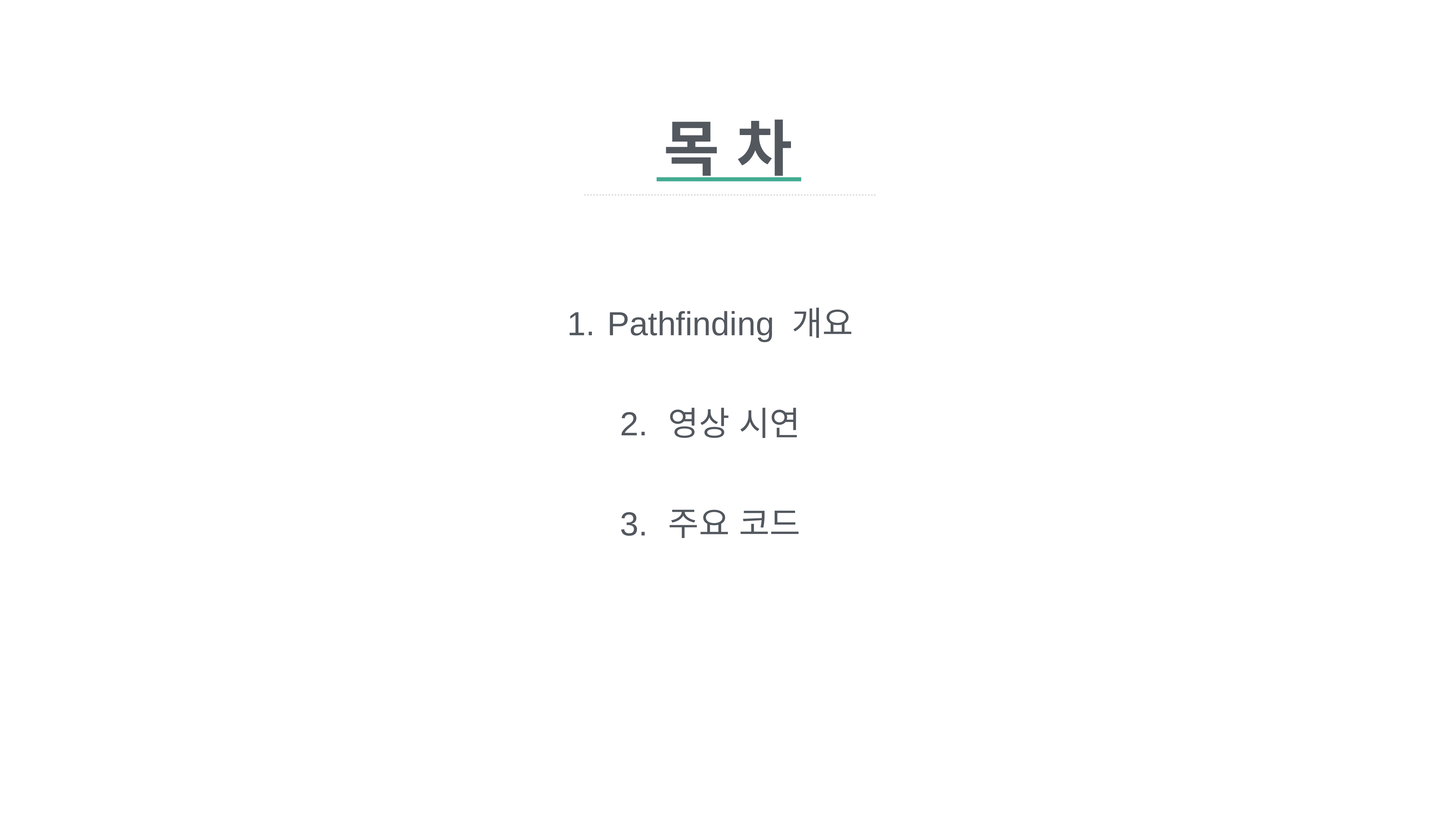

목 차

 Pathfinding 개요
 영상 시연
 주요 코드